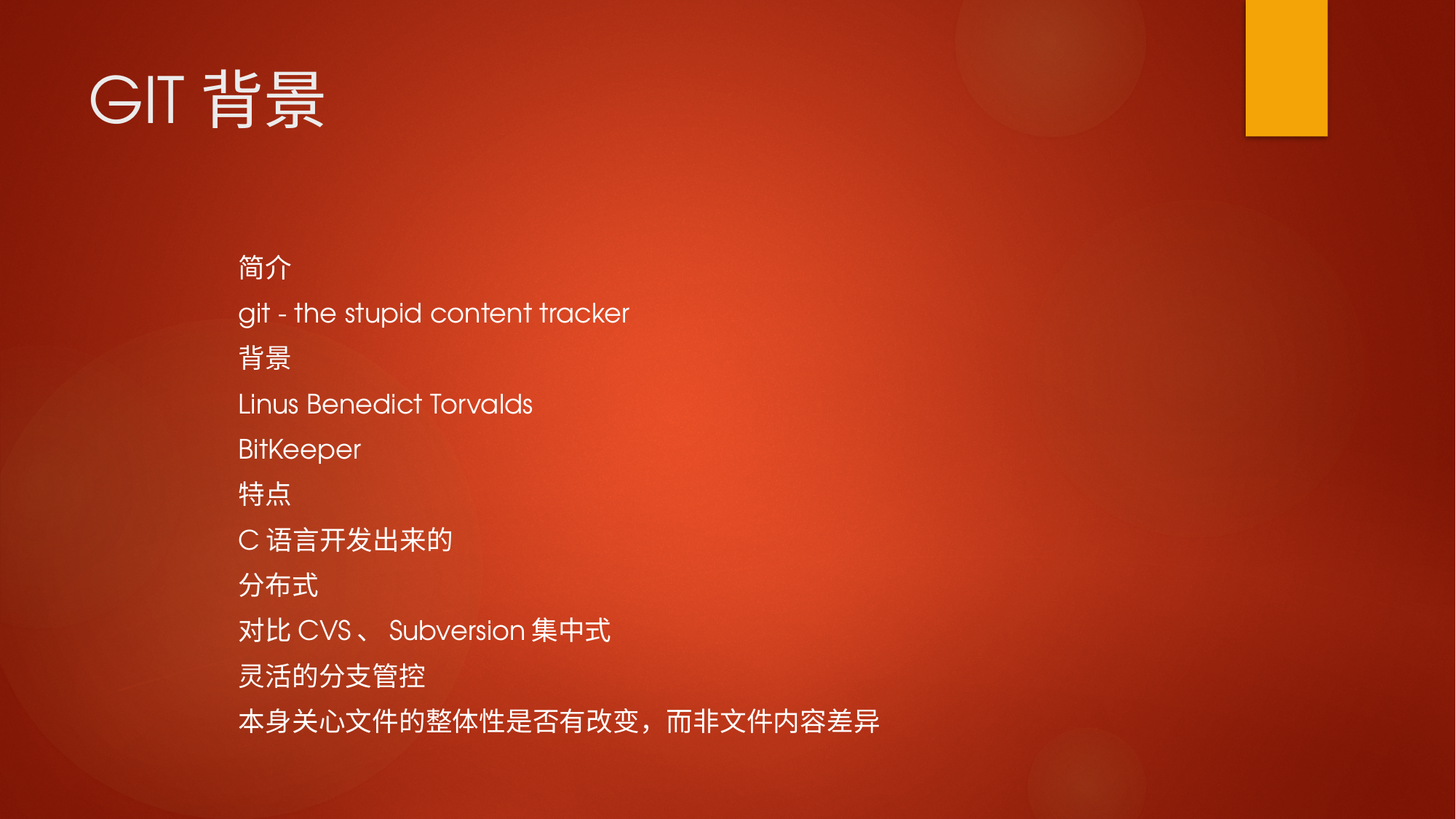

# GIT背景
	简介
		git - the stupid content tracker
	背景
		Linus Benedict Torvalds
		BitKeeper
	特点
		C语言开发出来的
		分布式
			对比CVS、Subversion集中式
		灵活的分支管控
		本身关心文件的整体性是否有改变，而非文件内容差异